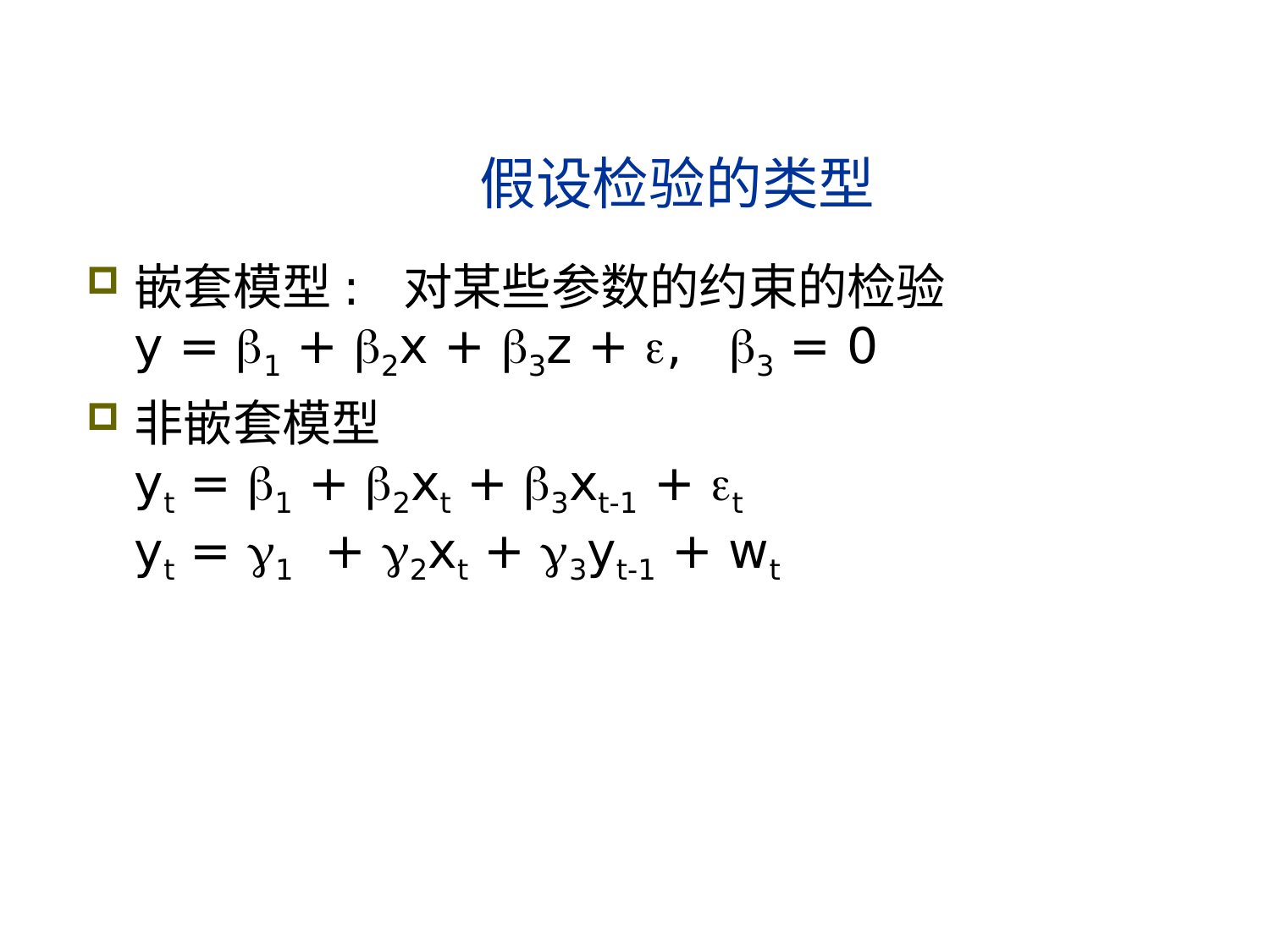

# 假设检验的类型
嵌套模型:  对某些参数的约束的检验
y = β1 + β2x + β3z + ε,   β3 = 0
非嵌套模型
yt = β1 + β2xt + β3xt-1 + εt
yt = γ1  + γ2xt + γ3yt-1 + wt